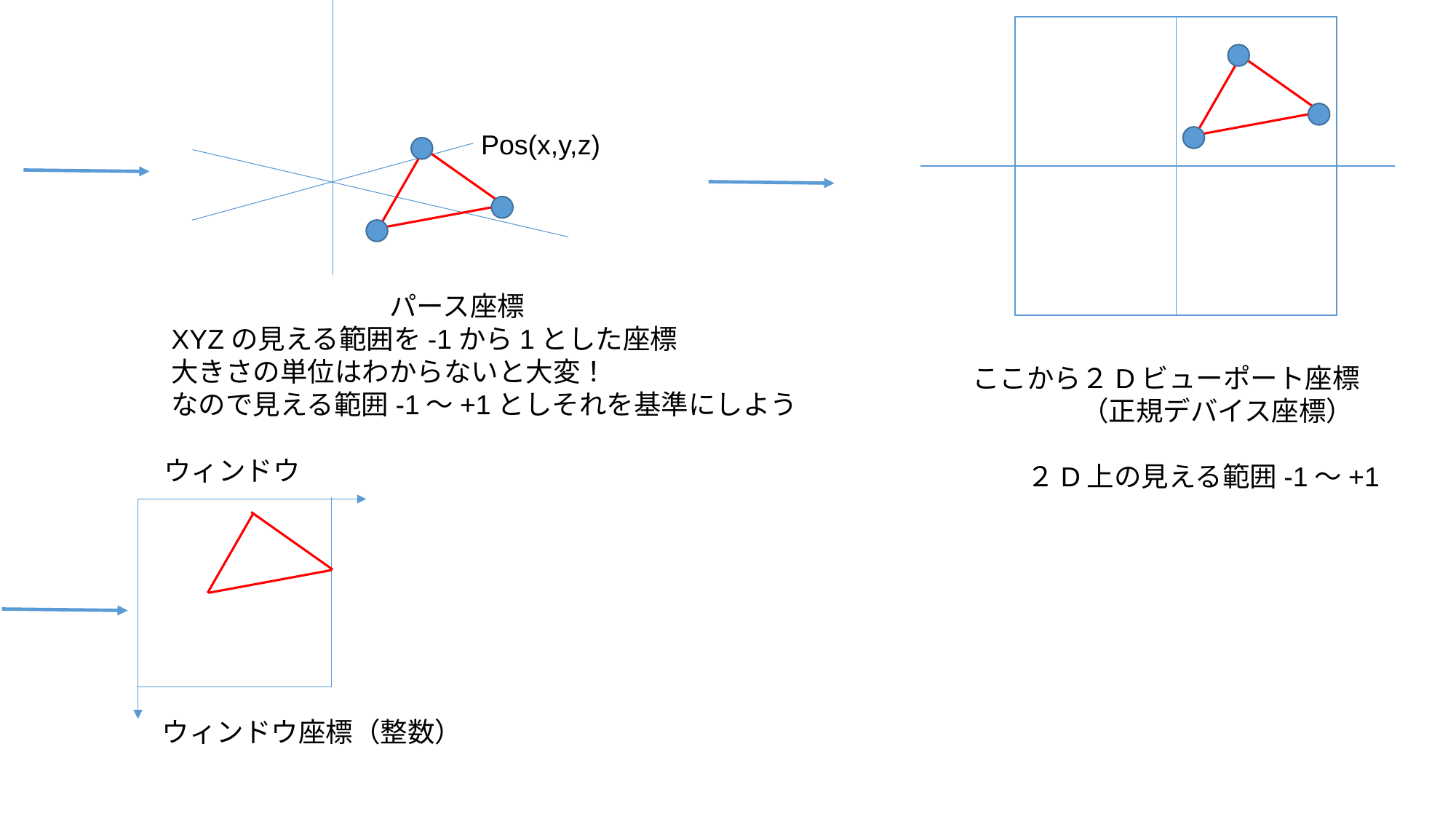

Pos(x,y,z)

		パース座標
XYZの見える範囲を-1から1とした座標
大きさの単位はわからないと大変！
なので見える範囲-1～+1としそれを基準にしよう
ここから２Dビューポート座標
	（正規デバイス座標）

　　２D上の見える範囲-1～+1
ウィンドウ
ウィンドウ座標（整数）